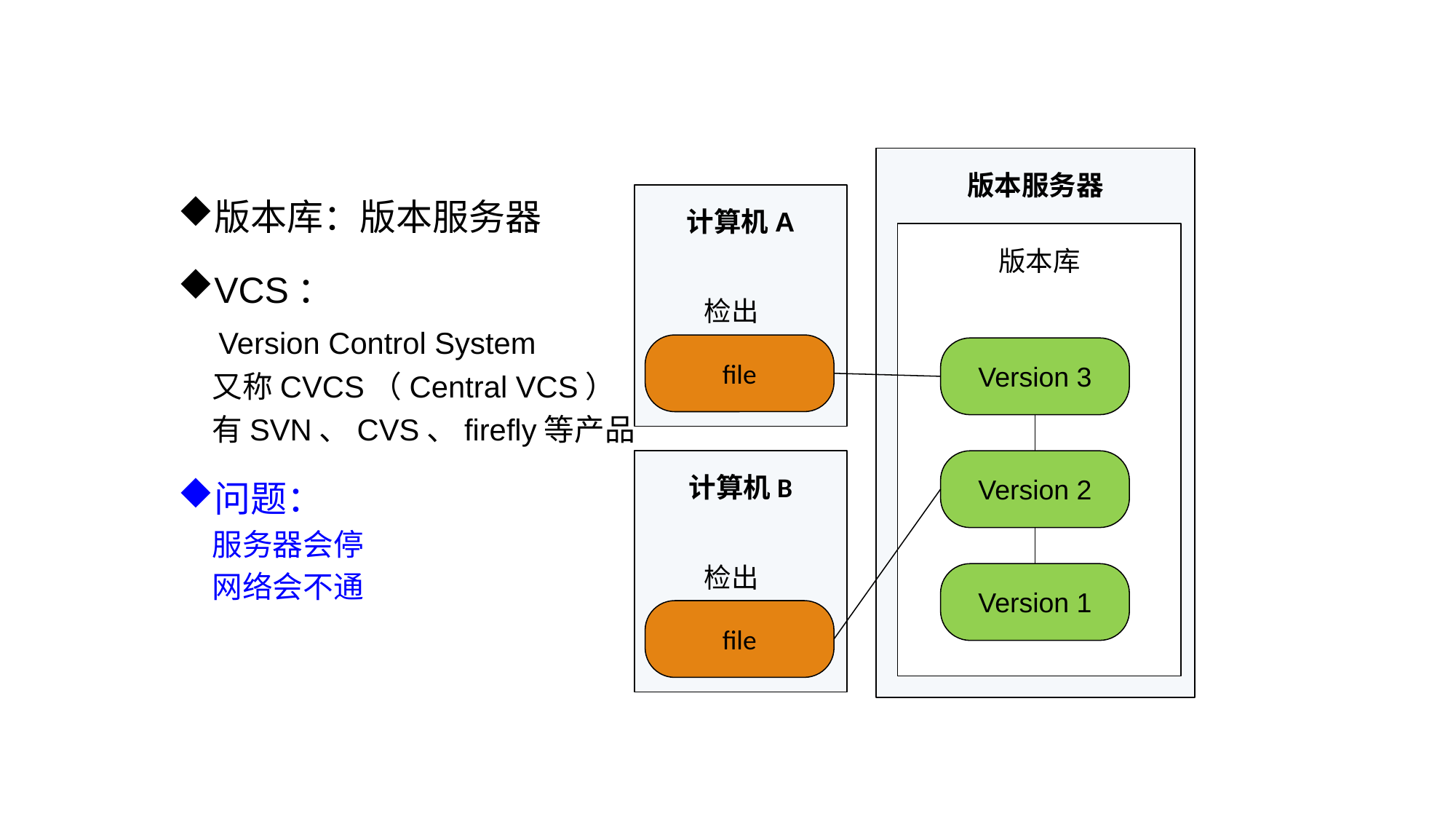

版本服务器
版本库：版本服务器
VCS：
    Version Control System
    又称CVCS（Central VCS）
    有SVN、CVS、firefly等产品
问题：
    服务器会停
    网络会不通

计算机A

版本库
检出
file
Version 3

计算机B
Version 2
检出
Version 1
file